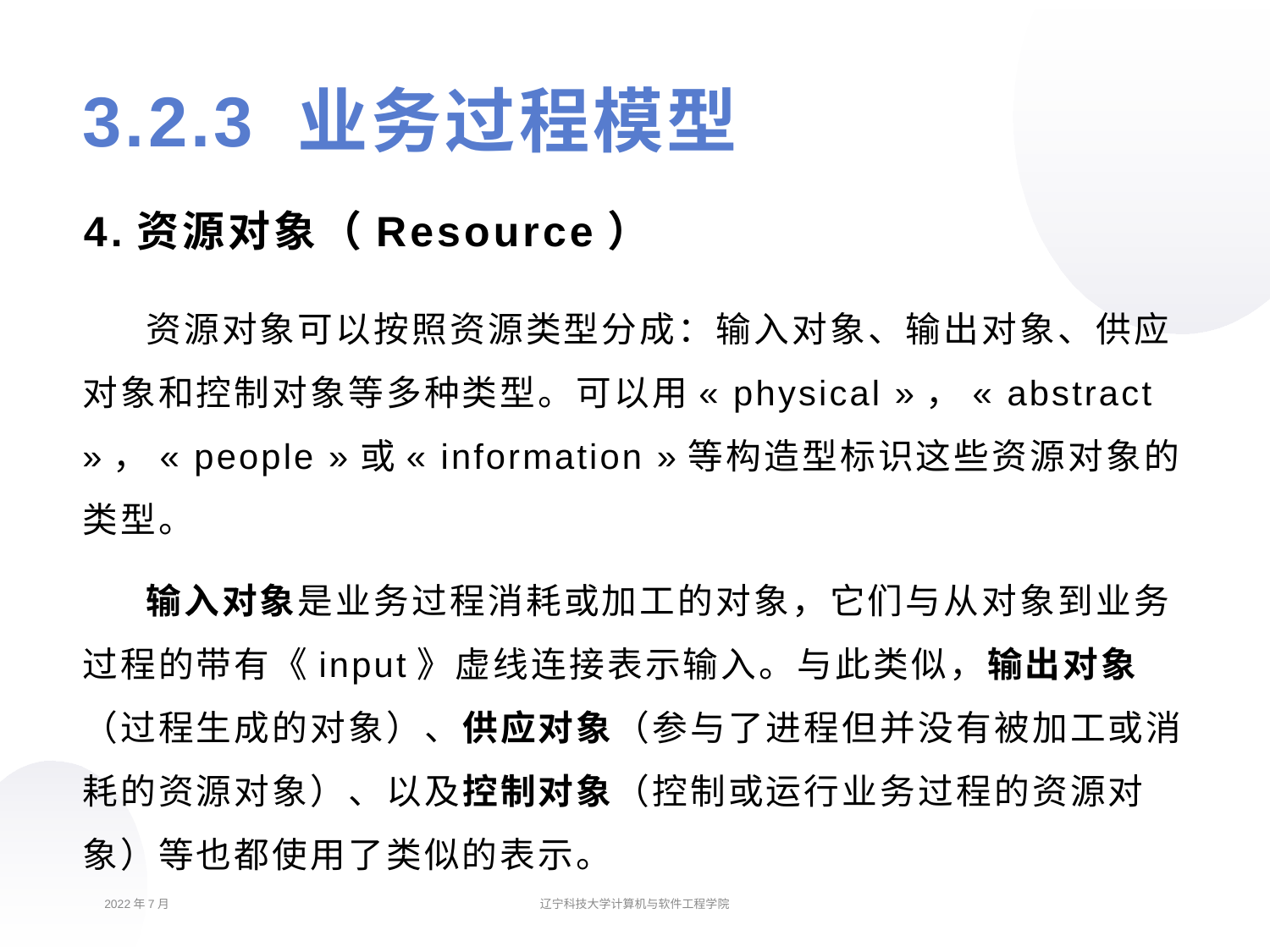

# 3.2.3 业务过程模型
4.资源对象（Resource）

资源对象可以按照资源类型分成：输入对象、输出对象、供应对象和控制对象等多种类型。可以用« physical »，« abstract »，« people »或« information »等构造型标识这些资源对象的类型。
输入对象是业务过程消耗或加工的对象，它们与从对象到业务过程的带有《input》虚线连接表示输入。与此类似，输出对象（过程生成的对象）、供应对象（参与了进程但并没有被加工或消耗的资源对象）、以及控制对象（控制或运行业务过程的资源对象）等也都使用了类似的表示。

2022年7月
辽宁科技大学计算机与软件工程学院
60